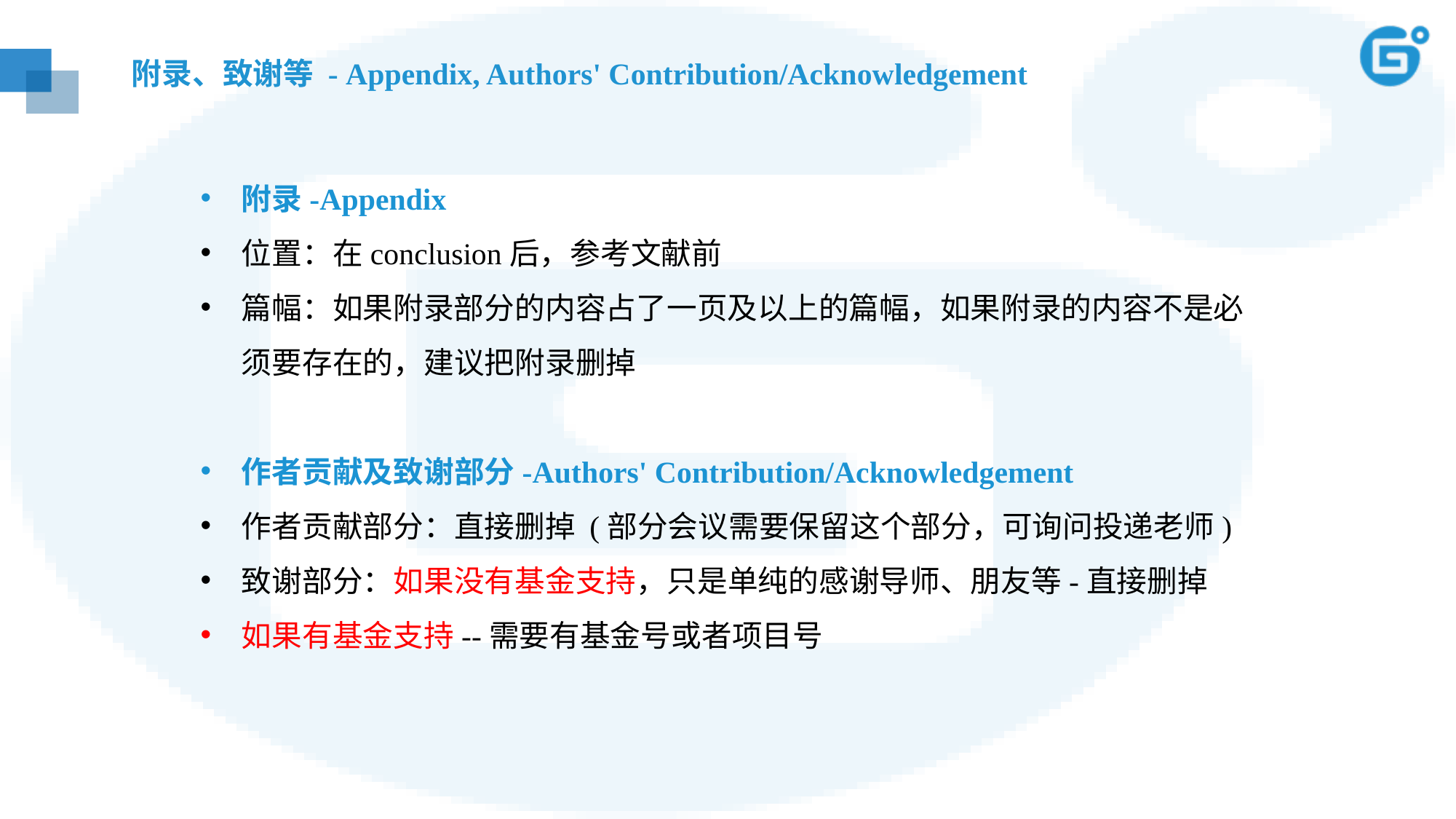

# 附录、致谢等 - Appendix, Authors' Contribution/Acknowledgement
附录-Appendix
位置：在conclusion后，参考文献前
篇幅：如果附录部分的内容占了一页及以上的篇幅，如果附录的内容不是必须要存在的，建议把附录删掉

作者贡献及致谢部分-Authors' Contribution/Acknowledgement
作者贡献部分：直接删掉 (部分会议需要保留这个部分，可询问投递老师)
致谢部分：如果没有基金支持，只是单纯的感谢导师、朋友等-直接删掉
如果有基金支持--需要有基金号或者项目号